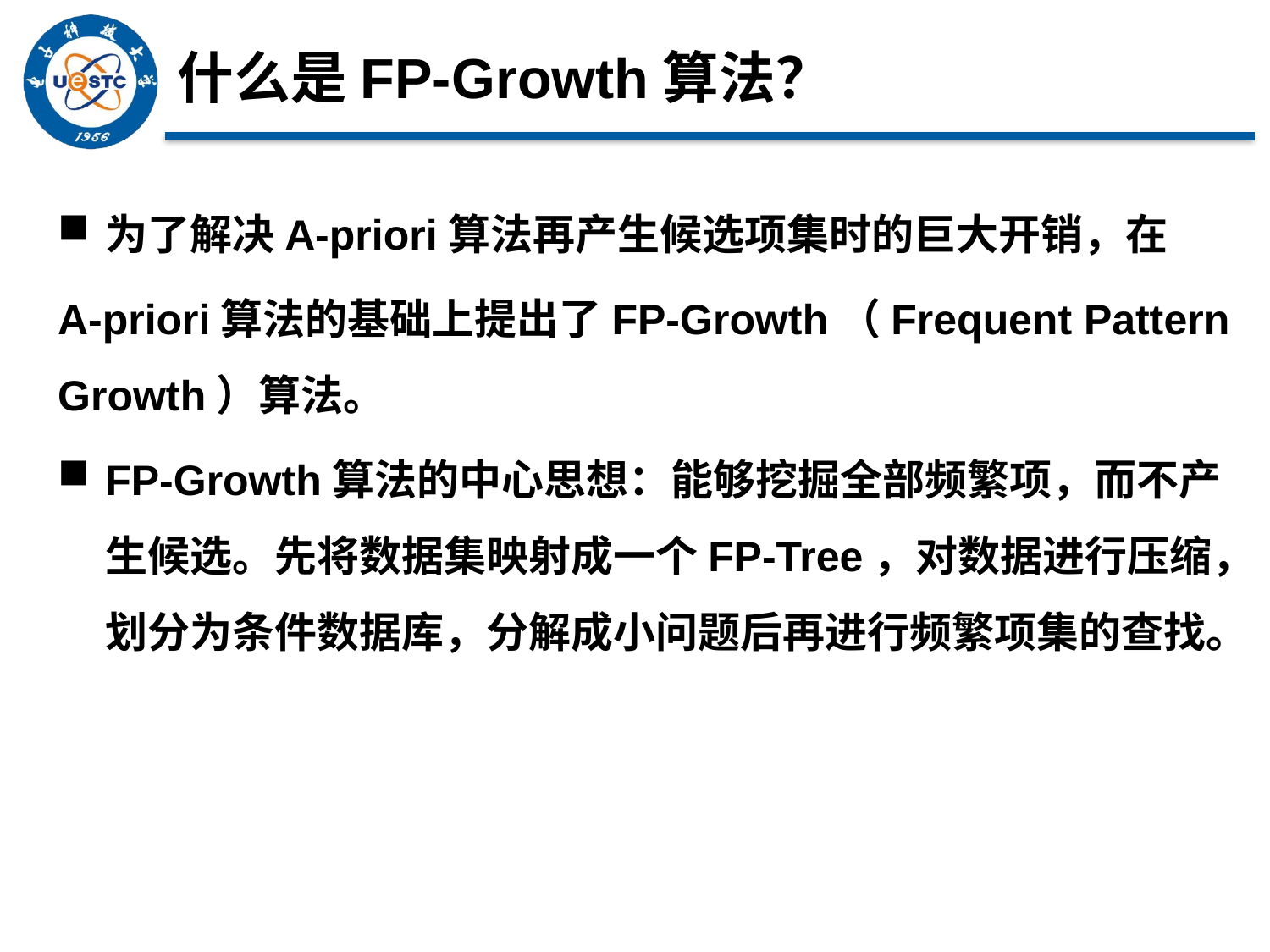

# 什么是FP-Growth算法？
为了解决A-priori算法再产生候选项集时的巨大开销，在
A-priori算法的基础上提出了FP-Growth（Frequent Pattern Growth）算法。
FP-Growth算法的中心思想：能够挖掘全部频繁项，而不产生候选。先将数据集映射成一个FP-Tree，对数据进行压缩，划分为条件数据库，分解成小问题后再进行频繁项集的查找。